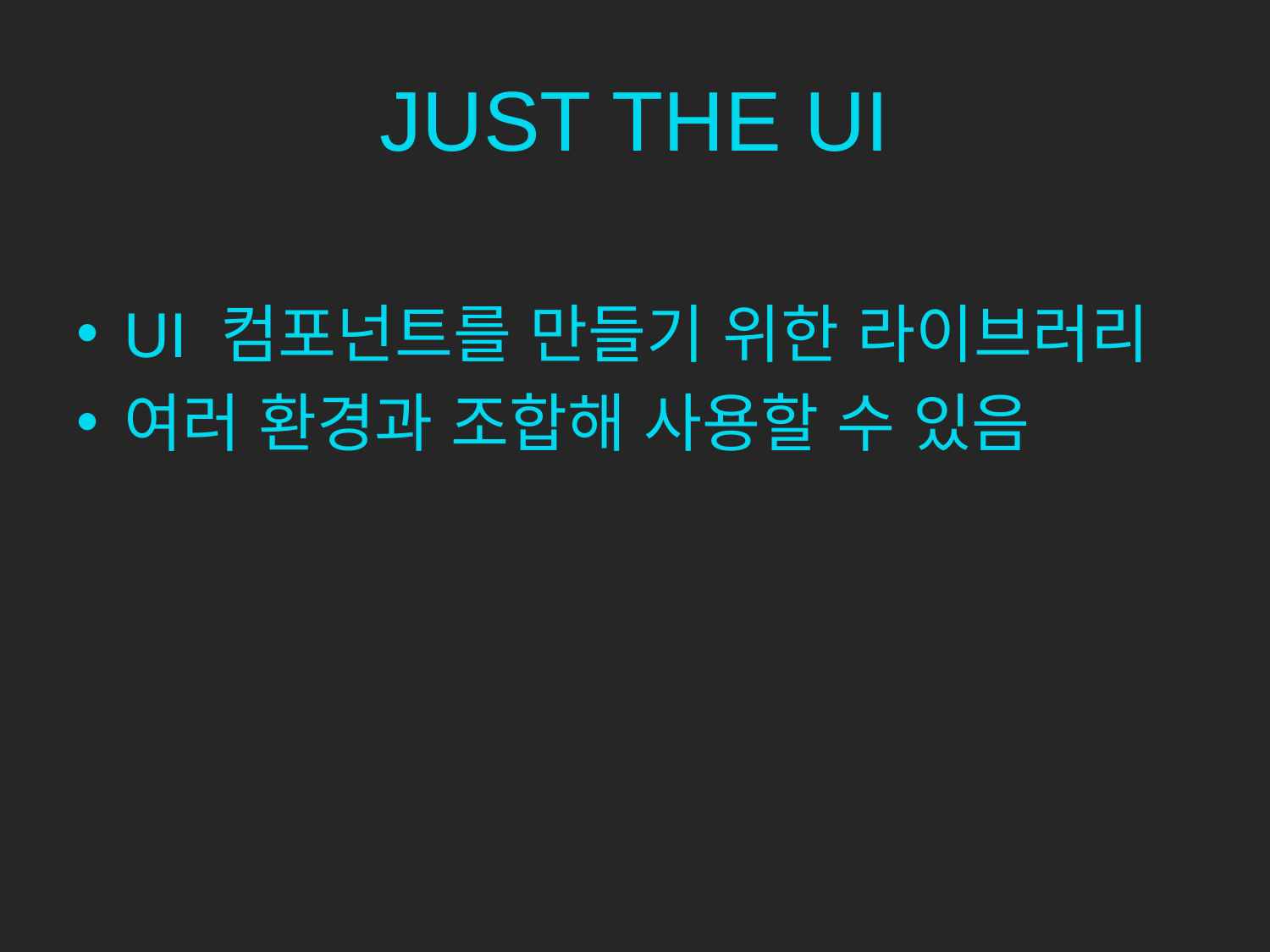

# JUST THE UI
UI 컴포넌트를 만들기 위한 라이브러리
여러 환경과 조합해 사용할 수 있음